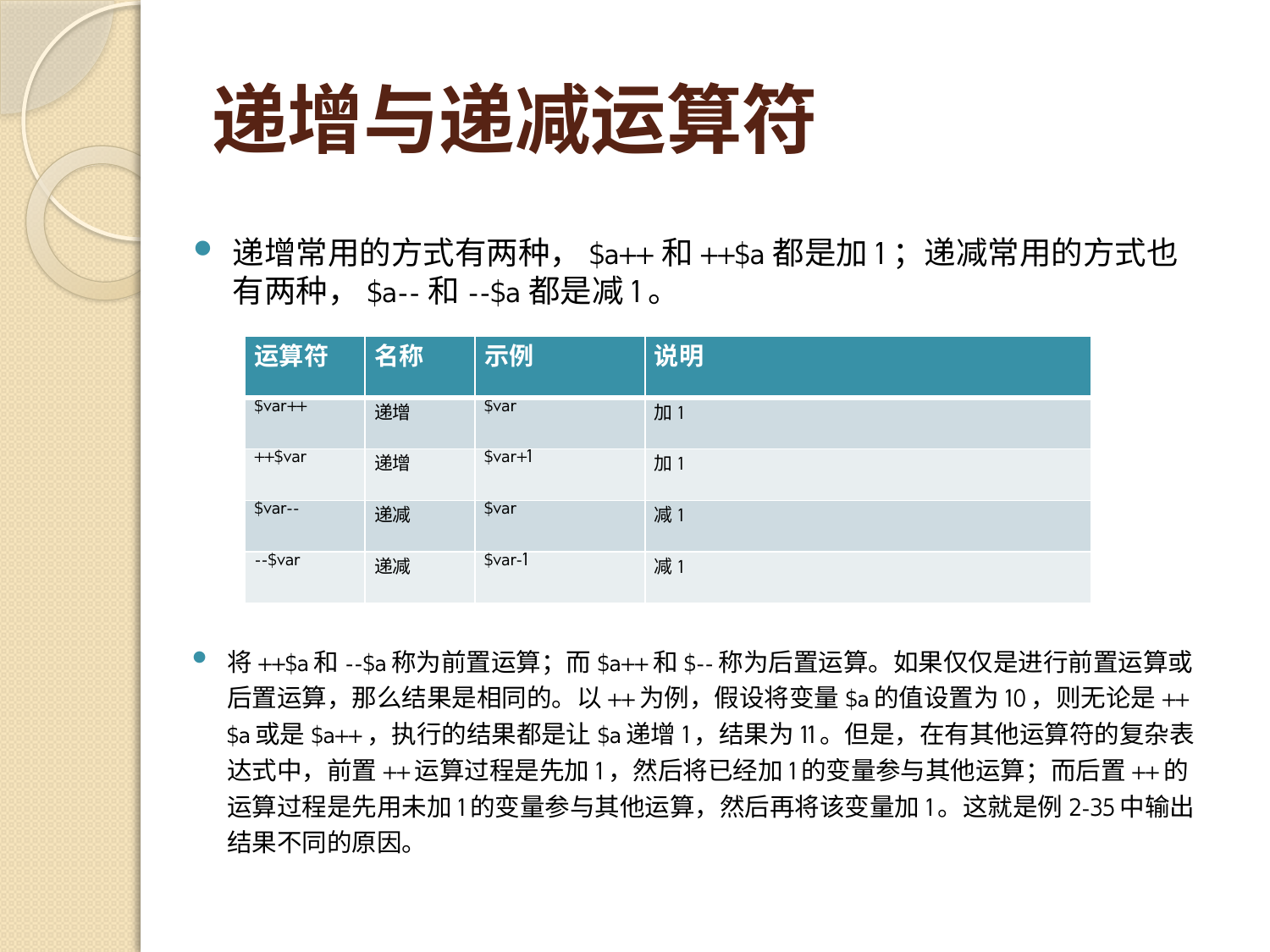

# 递增与递减运算符
递增常用的方式有两种，$a++和++$a都是加1；递减常用的方式也有两种，$a--和--$a都是减1。
| 运算符 | 名称 | 示例 | 说明 |
| --- | --- | --- | --- |
| $var++ | 递增 | $var | 加1 |
| ++$var | 递增 | $var+1 | 加1 |
| $var-- | 递减 | $var | 减1 |
| --$var | 递减 | $var-1 | 减1 |
将++$a和--$a称为前置运算；而$a++和$--称为后置运算。如果仅仅是进行前置运算或后置运算，那么结果是相同的。以++为例，假设将变量$a的值设置为10，则无论是++$a或是$a++，执行的结果都是让$a递增1，结果为11。但是，在有其他运算符的复杂表达式中，前置++运算过程是先加1，然后将已经加1的变量参与其他运算；而后置++的运算过程是先用未加1的变量参与其他运算，然后再将该变量加1。这就是例2-35中输出结果不同的原因。